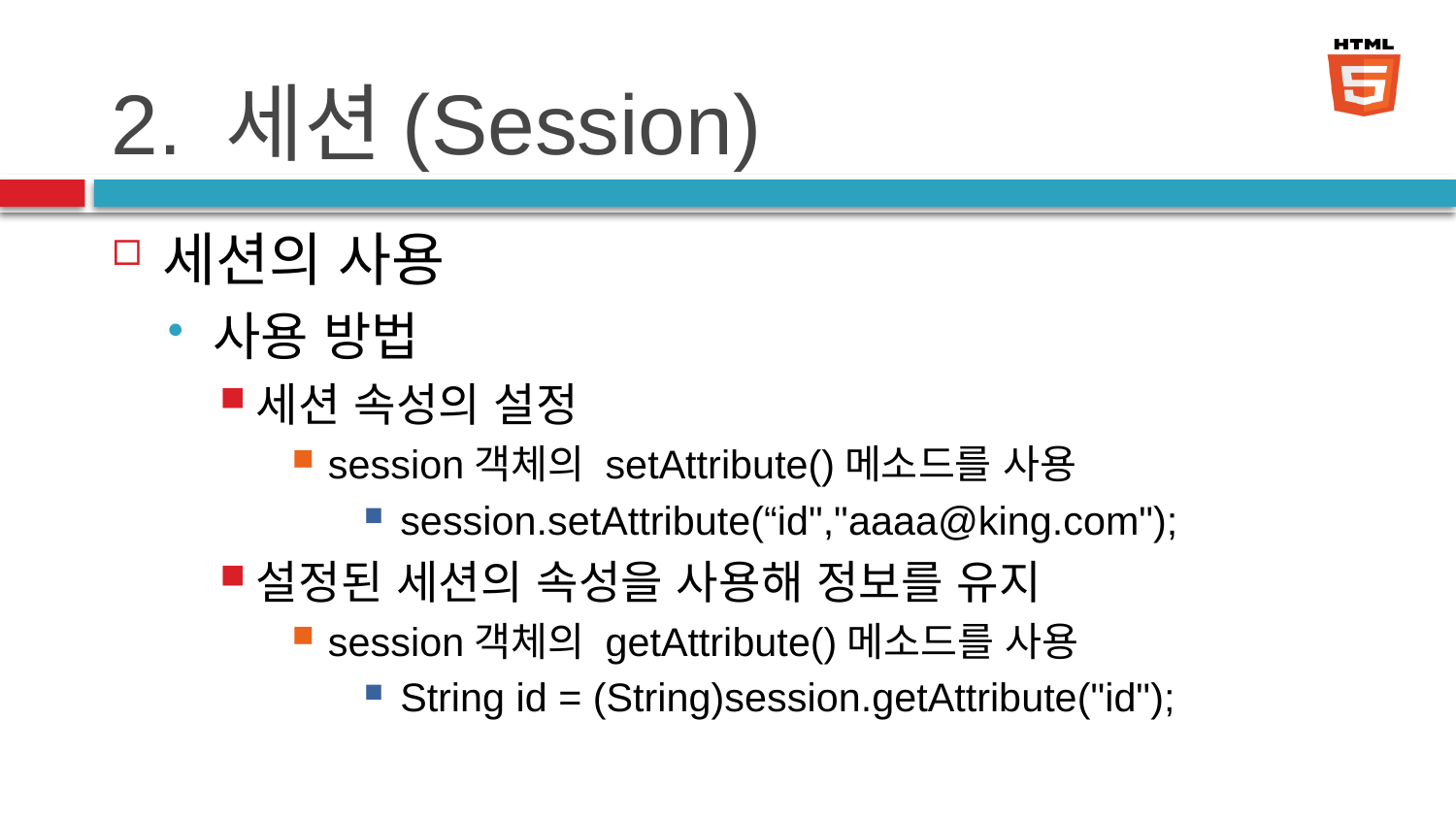

# 2. 세션(Session)
세션의 사용
사용 방법
세션 속성의 설정
session객체의 setAttribute()메소드를 사용
session.setAttribute(“id","aaaa@king.com");
설정된 세션의 속성을 사용해 정보를 유지
session객체의 getAttribute()메소드를 사용
String id = (String)session.getAttribute("id");